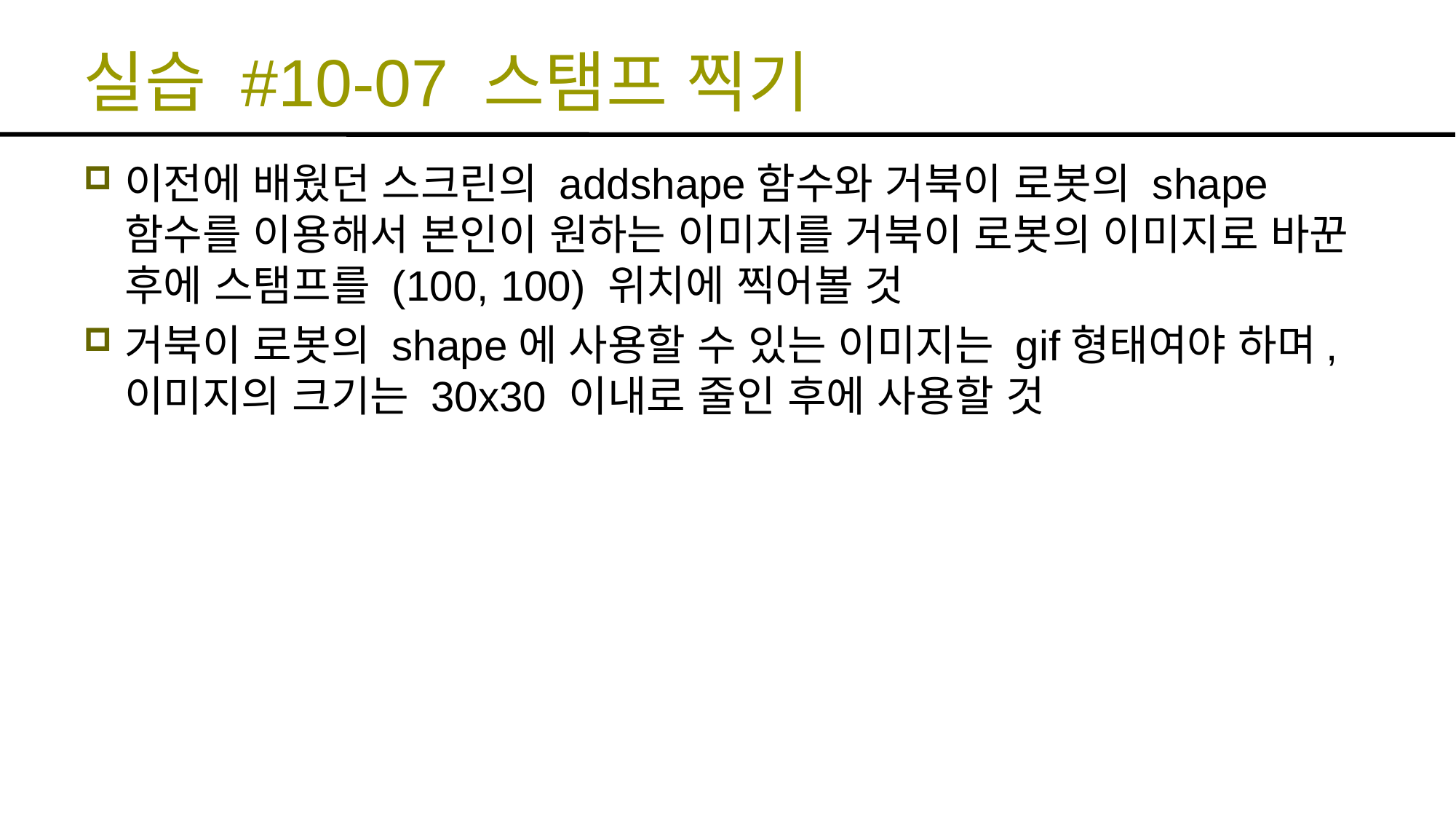

# 실습 #10-07 스탬프 찍기
이전에 배웠던 스크린의 addshape함수와 거북이 로봇의 shape 함수를 이용해서 본인이 원하는 이미지를 거북이 로봇의 이미지로 바꾼 후에 스탬프를 (100, 100) 위치에 찍어볼 것
거북이 로봇의 shape에 사용할 수 있는 이미지는 gif형태여야 하며, 이미지의 크기는 30x30 이내로 줄인 후에 사용할 것